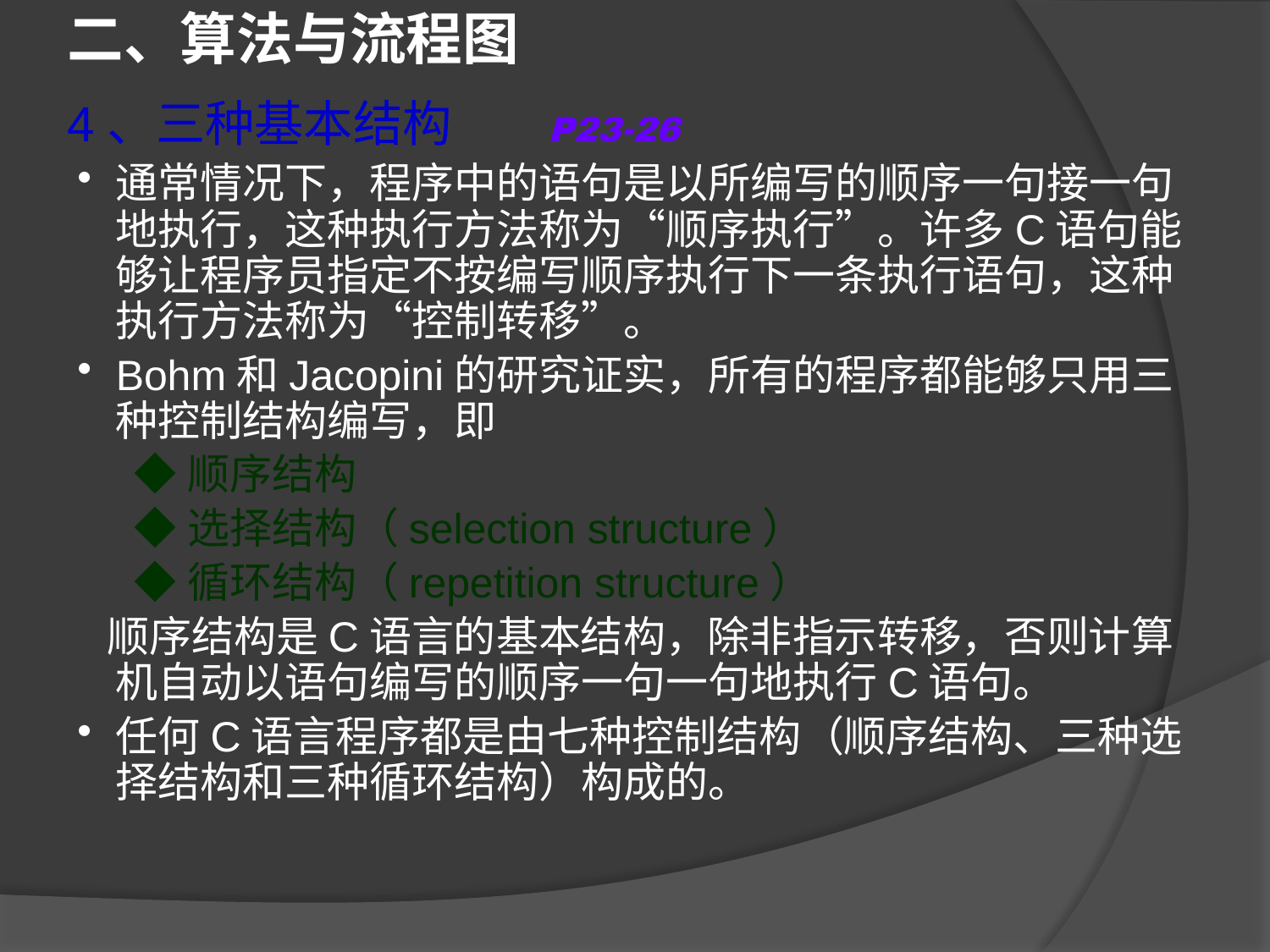

二、算法与流程图
4、三种基本结构     P23-26
通常情况下，程序中的语句是以所编写的顺序一句接一句地执行，这种执行方法称为“顺序执行”。许多C语句能够让程序员指定不按编写顺序执行下一条执行语句，这种执行方法称为“控制转移”。
Bohm和Jacopini的研究证实，所有的程序都能够只用三种控制结构编写，即
      ◆顺序结构
      ◆选择结构（selection structure）
      ◆循环结构（repetition structure）
  顺序结构是C语言的基本结构，除非指示转移，否则计算机自动以语句编写的顺序一句一句地执行C语句。
任何C语言程序都是由七种控制结构（顺序结构、三种选择结构和三种循环结构）构成的。